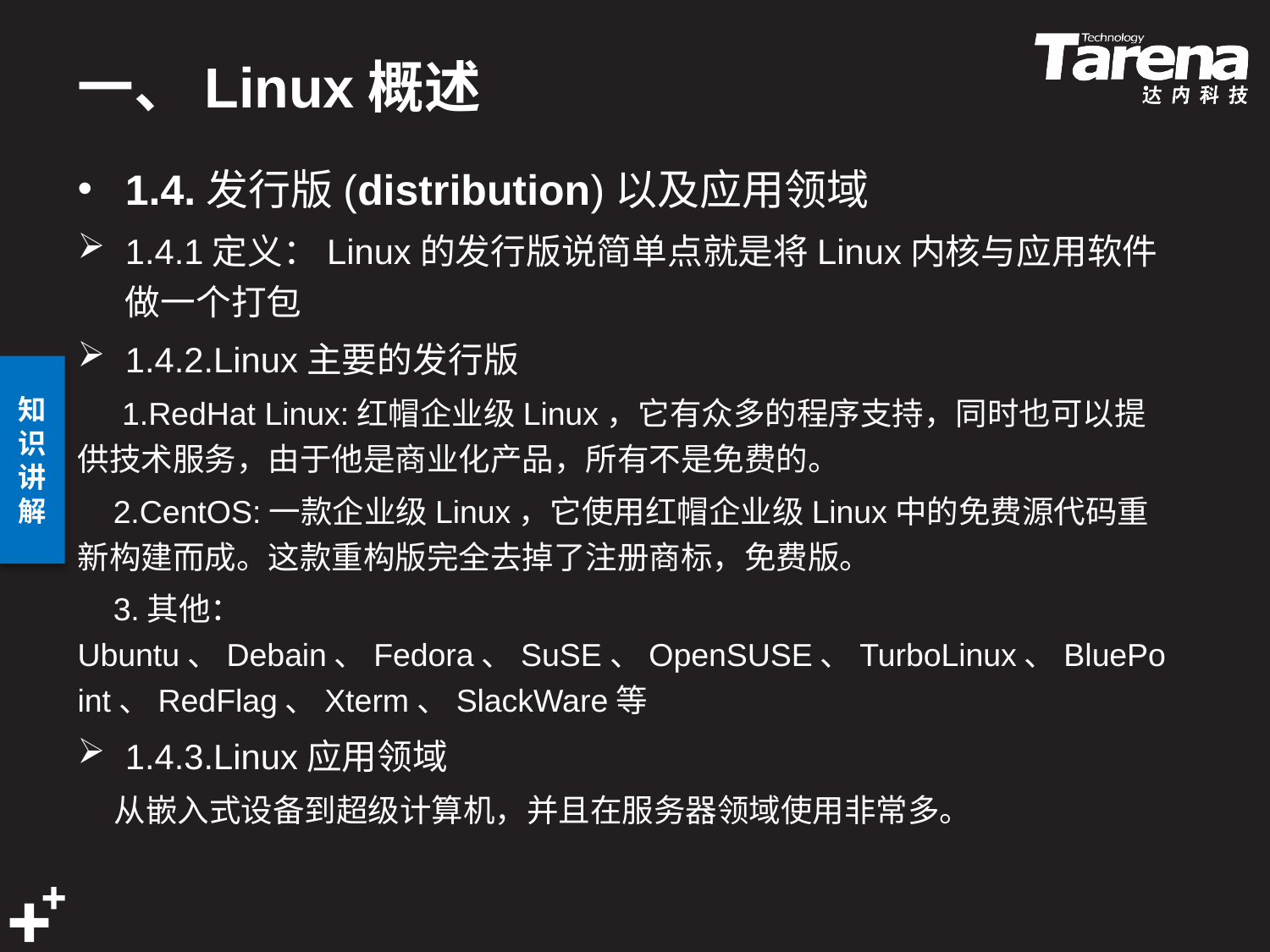

# 一、Linux概述
1.4.发行版(distribution)以及应用领域
1.4.1定义：Linux的发行版说简单点就是将Linux内核与应用软件做一个打包
1.4.2.Linux主要的发行版
     1.RedHat Linux:红帽企业级Linux，它有众多的程序支持，同时也可以提供技术服务，由于他是商业化产品，所有不是免费的。
    2.CentOS:一款企业级Linux，它使用红帽企业级Linux中的免费源代码重新构建而成。这款重构版完全去掉了注册商标，免费版。
    3.其他： Ubuntu、Debain、Fedora、SuSE、OpenSUSE、TurboLinux、BluePoint、RedFlag、Xterm、SlackWare等
1.4.3.Linux应用领域
    从嵌入式设备到超级计算机，并且在服务器领域使用非常多。